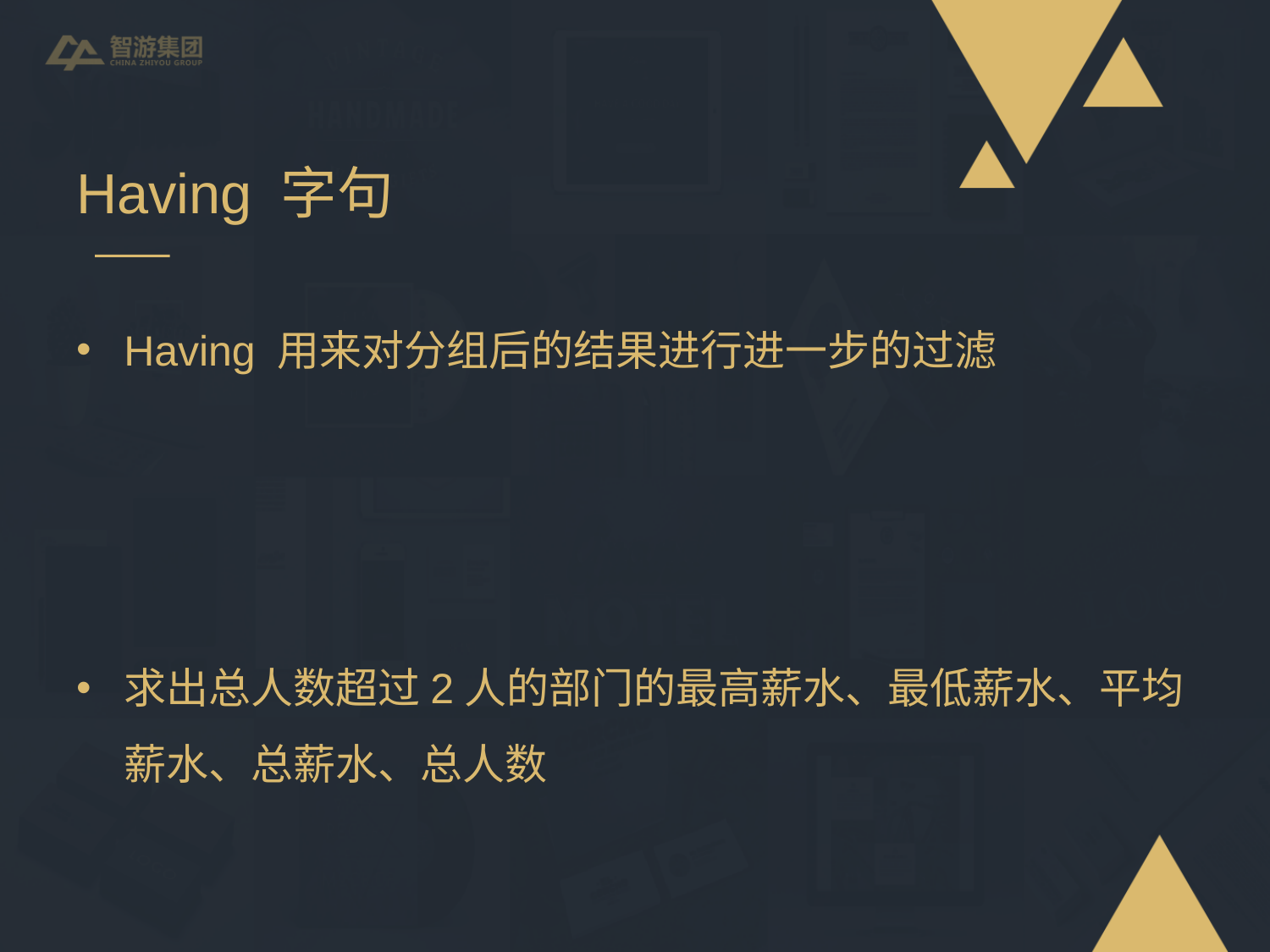

# Having 字句
Having 用来对分组后的结果进行进一步的过滤

求出总人数超过2人的部门的最高薪水、最低薪水、平均薪水、总薪水、总人数